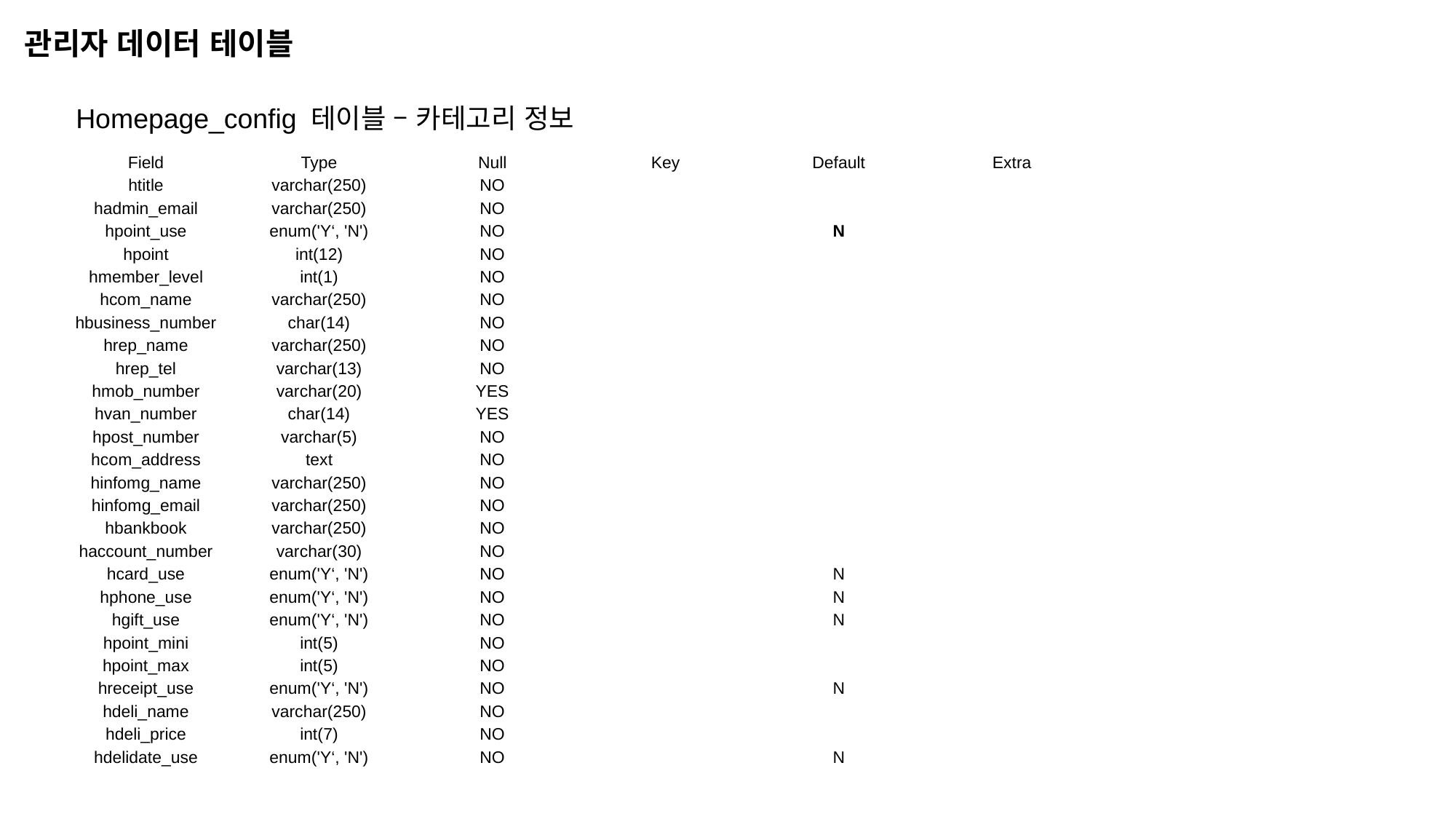

관리자 데이터 테이블
Homepage_config 테이블 – 카테고리 정보
| Field | Type | Null | Key | Default | Extra |
| --- | --- | --- | --- | --- | --- |
| htitle | varchar(250) | NO |  |  |  |
| hadmin\_email | varchar(250) | NO |  |  |  |
| hpoint\_use | enum('Y‘, 'N') | NO |  | N |  |
| hpoint | int(12) | NO |  |  |  |
| hmember\_level | int(1) | NO |  |  |  |
| hcom\_name | varchar(250) | NO |  |  |  |
| hbusiness\_number | char(14) | NO |  |  |  |
| hrep\_name | varchar(250) | NO |  |  |  |
| hrep\_tel | varchar(13) | NO |  |  |  |
| hmob\_number | varchar(20) | YES |  |  |  |
| hvan\_number | char(14) | YES |  |  |  |
| hpost\_number | varchar(5) | NO |  |  |  |
| hcom\_address | text | NO |  |  |  |
| hinfomg\_name | varchar(250) | NO |  |  |  |
| hinfomg\_email | varchar(250) | NO |  |  |  |
| hbankbook | varchar(250) | NO |  |  |  |
| haccount\_number | varchar(30) | NO |  |  |  |
| hcard\_use | enum('Y‘, 'N') | NO |  | N |  |
| hphone\_use | enum('Y‘, 'N') | NO |  | N |  |
| hgift\_use | enum('Y‘, 'N') | NO |  | N |  |
| hpoint\_mini | int(5) | NO |  |  |  |
| hpoint\_max | int(5) | NO |  |  |  |
| hreceipt\_use | enum('Y‘, 'N') | NO |  | N |  |
| hdeli\_name | varchar(250) | NO |  |  |  |
| hdeli\_price | int(7) | NO |  |  |  |
| hdelidate\_use | enum('Y‘, 'N') | NO |  | N |  |